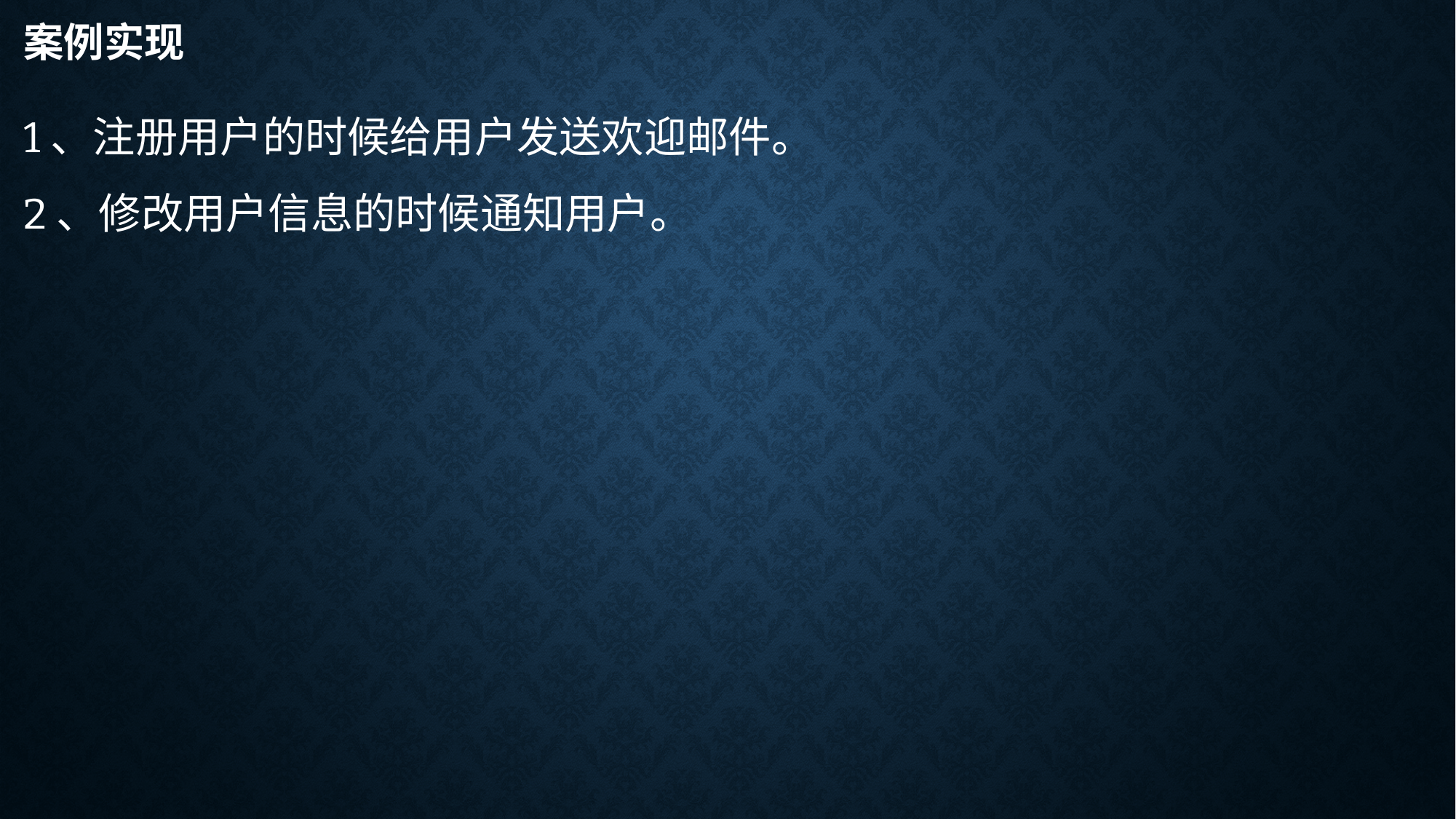

# 案例实现
1、注册用户的时候给用户发送欢迎邮件。
2、修改用户信息的时候通知用户。